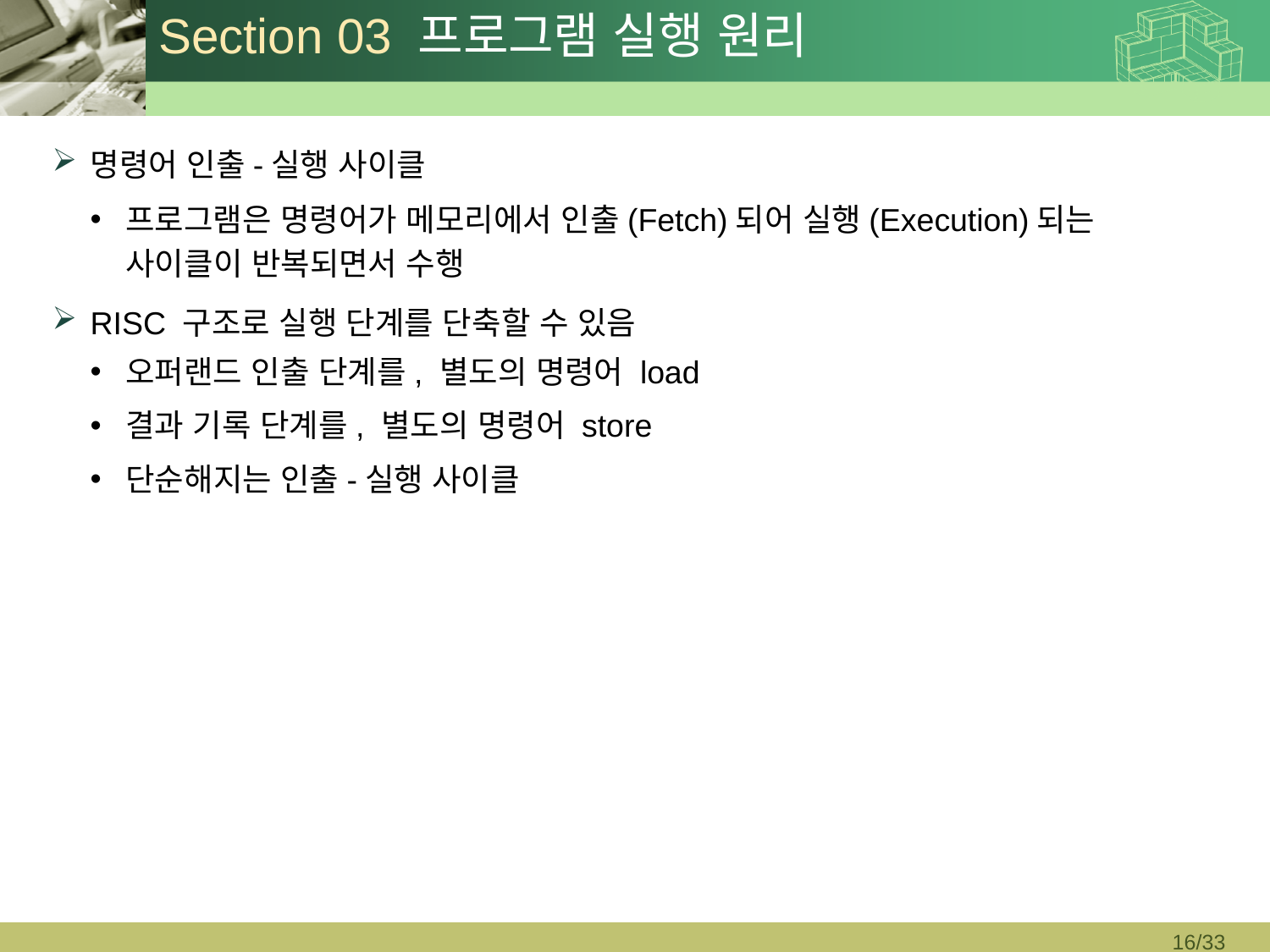

# Section 03 프로그램 실행 원리
명령어 인출-실행 사이클
프로그램은 명령어가 메모리에서 인출(Fetch)되어 실행(Execution)되는 사이클이 반복되면서 수행
RISC 구조로 실행 단계를 단축할 수 있음
오퍼랜드 인출 단계를, 별도의 명령어 load
결과 기록 단계를, 별도의 명령어 store
단순해지는 인출-실행 사이클